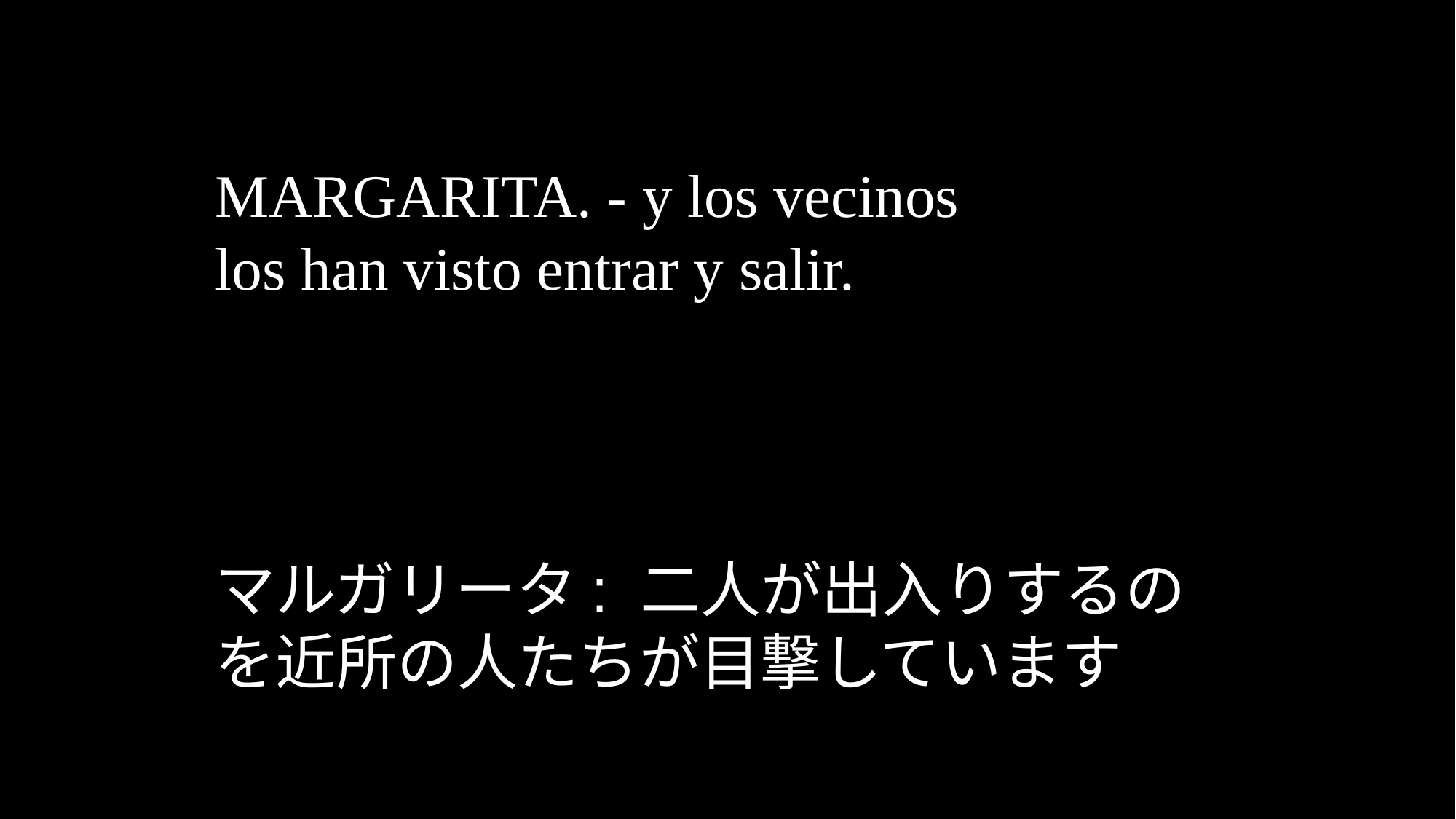

MARGARITA. - y los vecinos los han visto entrar y salir.

マルガリータ: 二人が出入りするのを近所の人たちが目撃しています